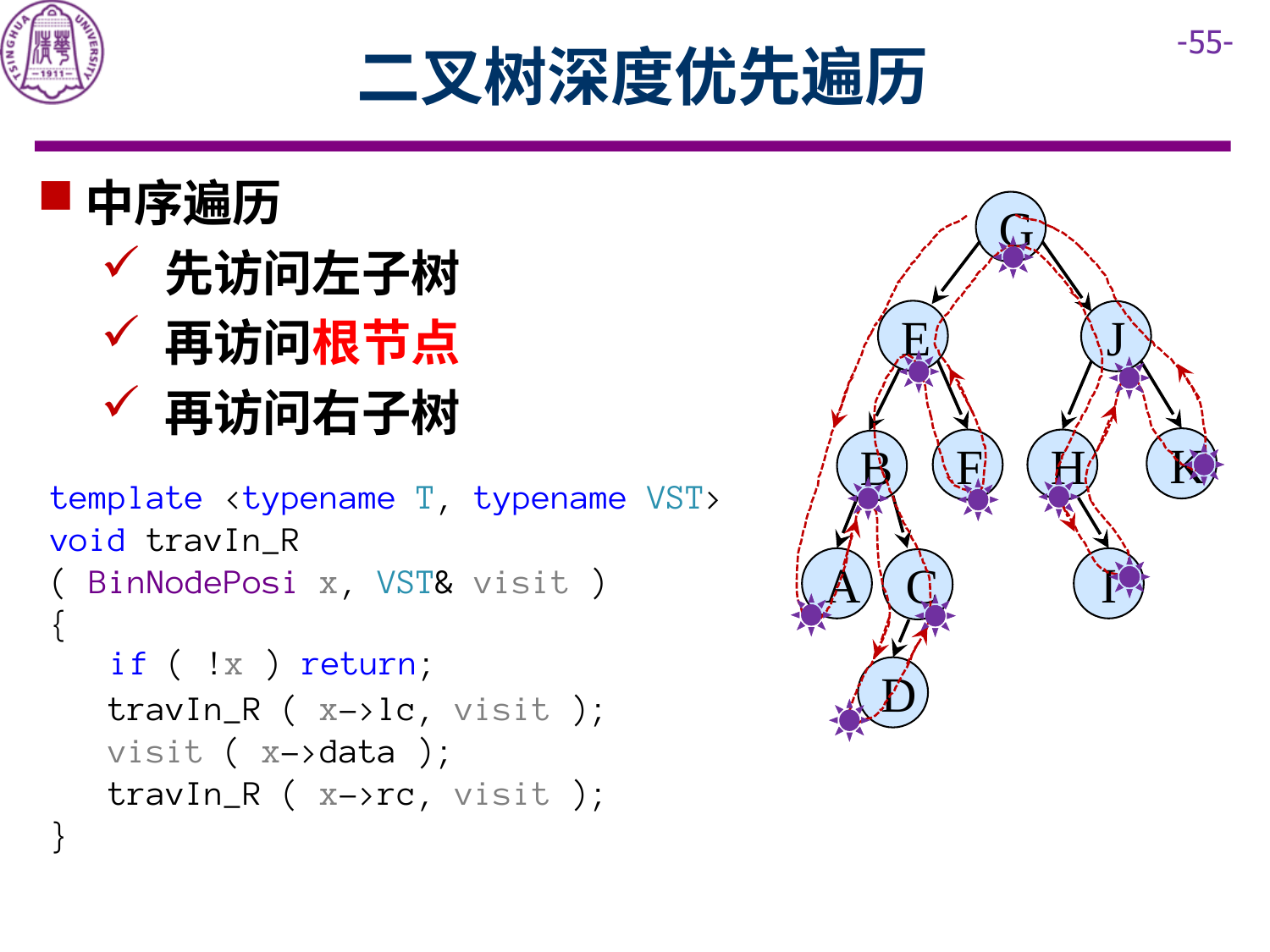

# 二叉树深度优先遍历
中序遍历
先访问左子树
再访问根节点
再访问右子树
G

E
J

K
F
H
B

template <typename T, typename VST> void travIn_R
( BinNodePosi x, VST& visit )
{

   travIn_R ( x->lc, visit );
   visit ( x->data );
   travIn_R ( x->rc, visit );
}

A
I
C

 if ( !x ) return;
D